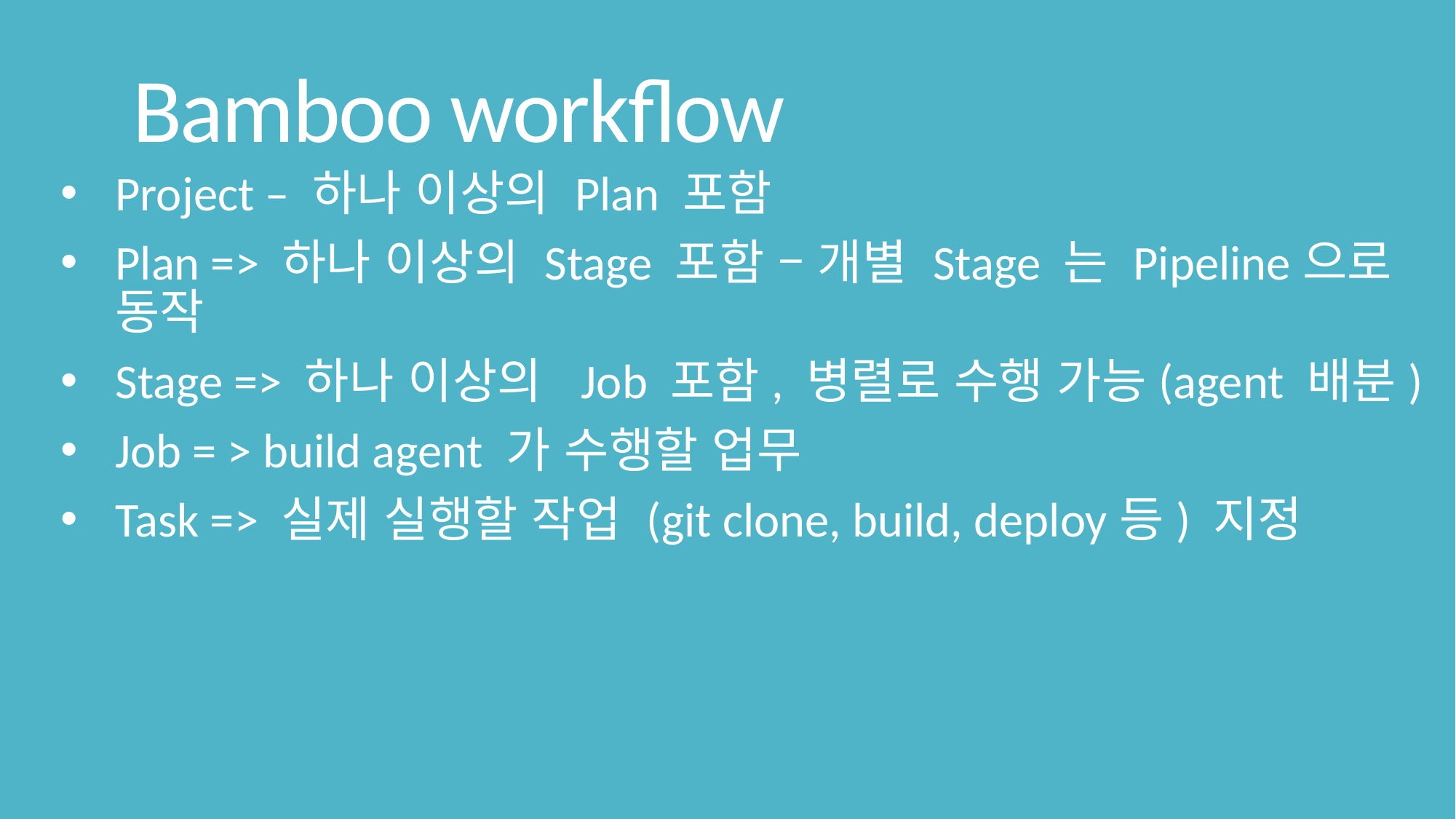

# Bamboo workflow
Project – 하나 이상의 Plan 포함
Plan => 하나 이상의 Stage 포함 – 개별 Stage 는 Pipeline으로 동작
Stage => 하나 이상의  Job 포함, 병렬로 수행 가능(agent 배분)
Job = > build agent 가 수행할 업무
Task => 실제 실행할 작업 (git clone, build, deploy등) 지정